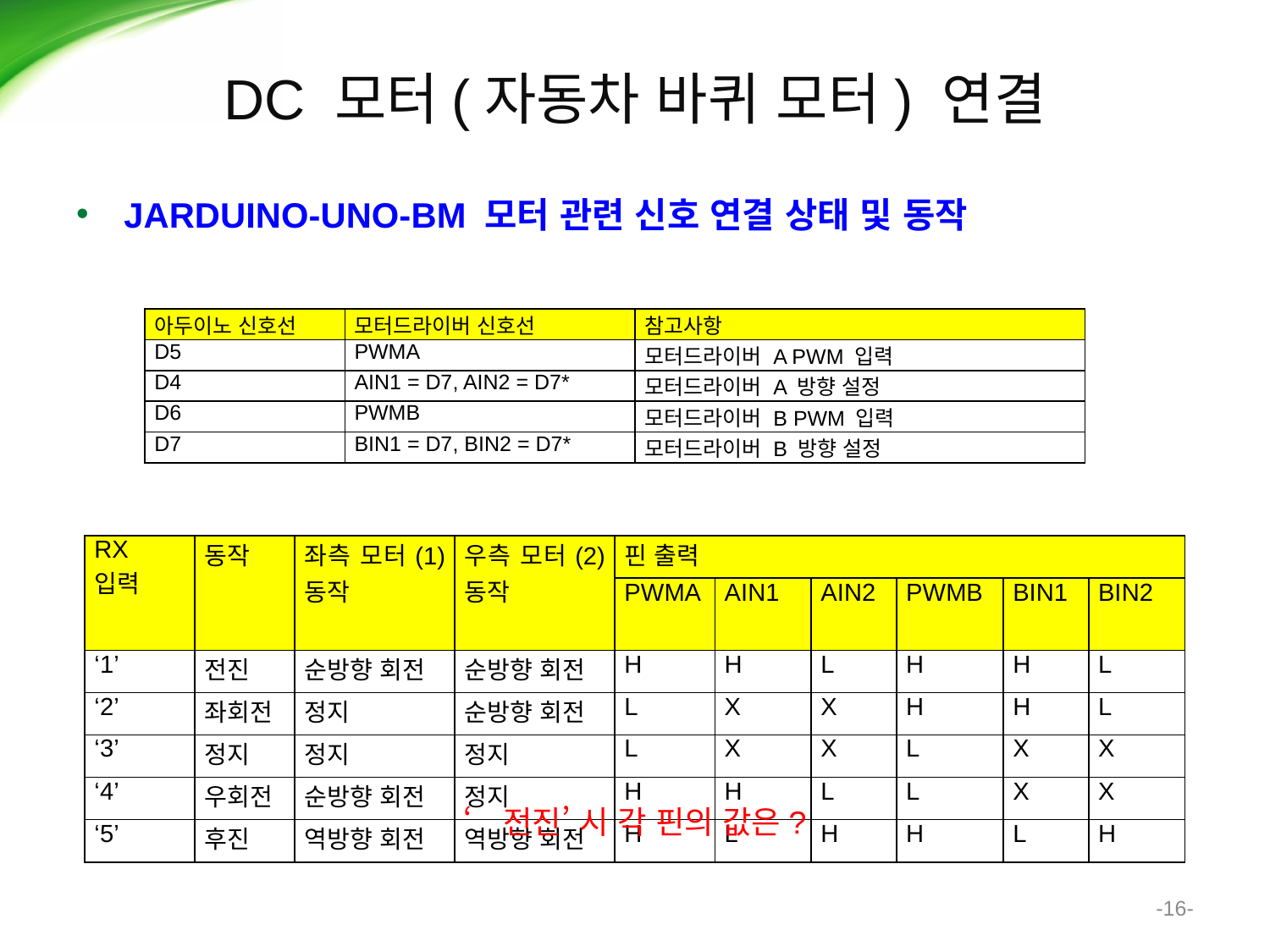

# DC 모터(자동차 바퀴 모터) 연결
JARDUINO-UNO-BM 모터 관련 신호 연결 상태 및 동작
| 아두이노 신호선 | 모터드라이버 신호선 | 참고사항 |
| --- | --- | --- |
| D5 | PWMA | 모터드라이버 A PWM 입력 |
| D4 | AIN1 = D7, AIN2 = D7\* | 모터드라이버 A 방향 설정 |
| D6 | PWMB | 모터드라이버 B PWM 입력 |
| D7 | BIN1 = D7, BIN2 = D7\* | 모터드라이버 B 방향 설정 |
| RX 입력 | 동작 | 좌측 모터(1) 동작 | 우측 모터(2) 동작 | 핀 출력 |  |  |  |  |  |
| --- | --- | --- | --- | --- | --- | --- | --- | --- | --- |
|  |  |  |  | PWMA | AIN1 | AIN2 | PWMB | BIN1 | BIN2 |
| ‘1’ | 전진 | 순방향 회전 | 순방향 회전 | H | H | L | H | H | L |
| ‘2’ | 좌회전 | 정지 | 순방향 회전 | L | X | X | H | H | L |
| ‘3’ | 정지 | 정지 | 정지 | L | X | X | L | X | X |
| ‘4’ | 우회전 | 순방향 회전 | 정지 | H | H | L | L | X | X |
| ‘5’ | 후진 | 역방향 회전 | 역방향 회전 | H | L | H | H | L | H |
‘전진’ 시 각 핀의 값은?
-16-